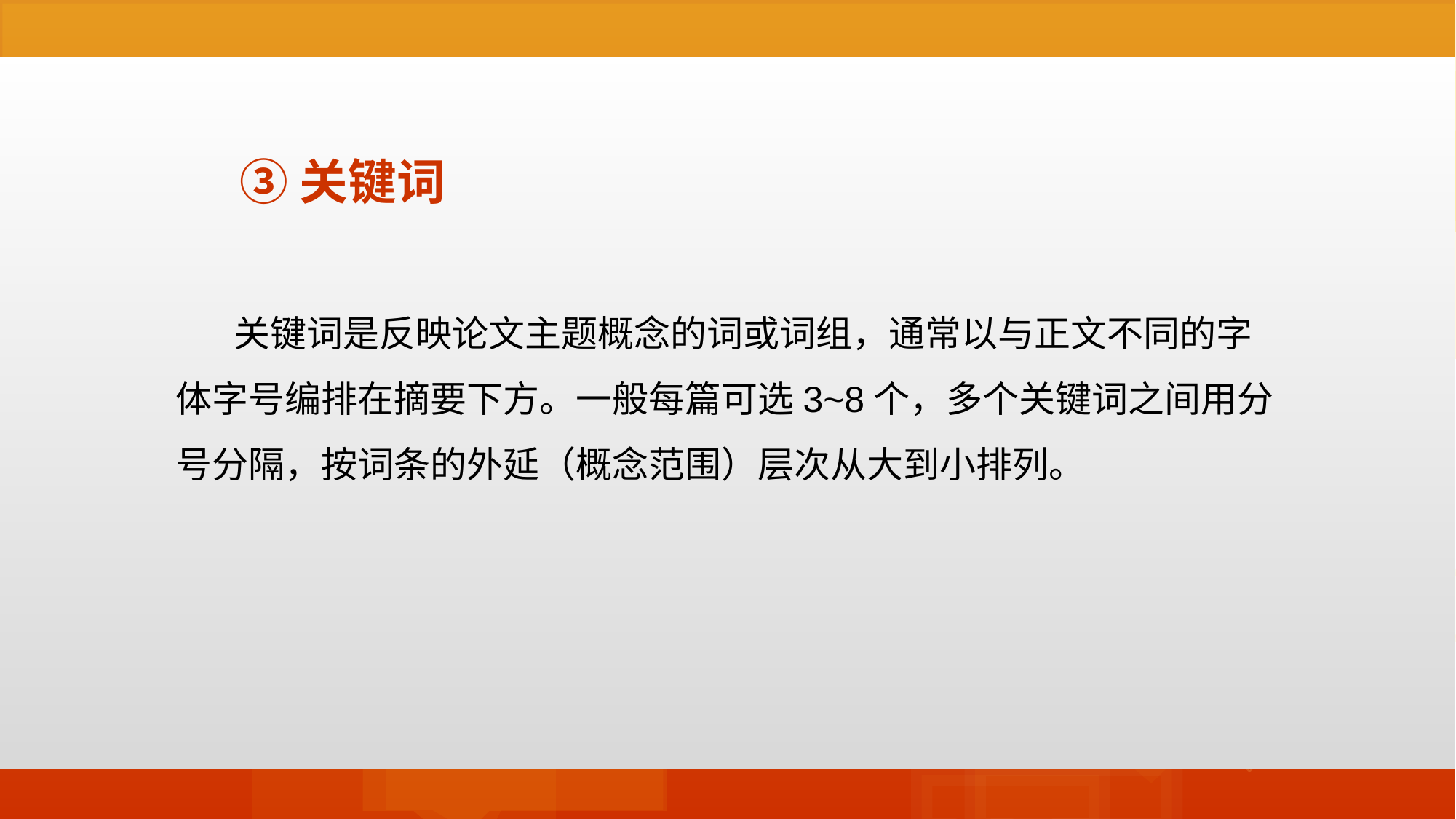

# ③关键词
      关键词是反映论文主题概念的词或词组，通常以与正文不同的字体字号编排在摘要下方。一般每篇可选3~8个，多个关键词之间用分号分隔，按词条的外延（概念范围）层次从大到小排列。